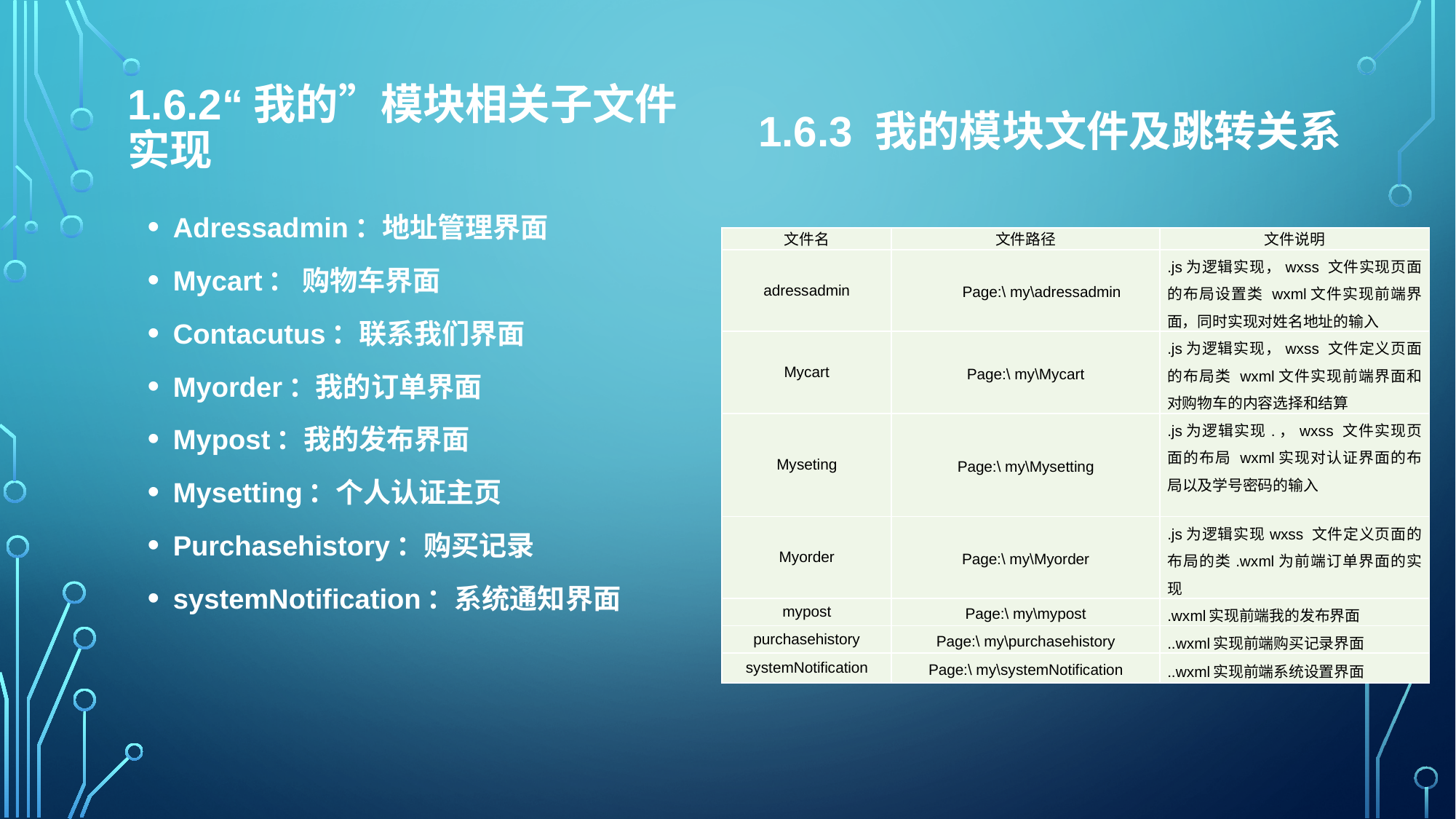

# 1.6.2“我的”模块相关子文件实现
1.6.3 我的模块文件及跳转关系
Adressadmin：地址管理界面
Mycart： 购物车界面
Contacutus：联系我们界面
Myorder：我的订单界面
Mypost：我的发布界面
Mysetting：个人认证主页
Purchasehistory：购买记录
systemNotification：系统通知界面

| 文件名 | 文件路径 | 文件说明 |
| --- | --- | --- |
| adressadmin | Page:\ my\adressadmin | .js为逻辑实现，wxss 文件实现页面的布局设置类 wxml文件实现前端界面，同时实现对姓名地址的输入 |
| Mycart | Page:\ my\Mycart | .js为逻辑实现，wxss 文件定义页面的布局类 wxml文件实现前端界面和对购物车的内容选择和结算 |
| Myseting | Page:\ my\Mysetting | .js为逻辑实现.，wxss 文件实现页面的布局 wxml实现对认证界面的布局以及学号密码的输入 |
| Myorder | Page:\ my\Myorder | .js为逻辑实现wxss 文件定义页面的布局的类.wxml为前端订单界面的实现 |
| mypost | Page:\ my\mypost | .wxml实现前端我的发布界面 |
| purchasehistory | Page:\ my\purchasehistory | ..wxml实现前端购买记录界面 |
| systemNotification | Page:\ my\systemNotification | ..wxml实现前端系统设置界面 |